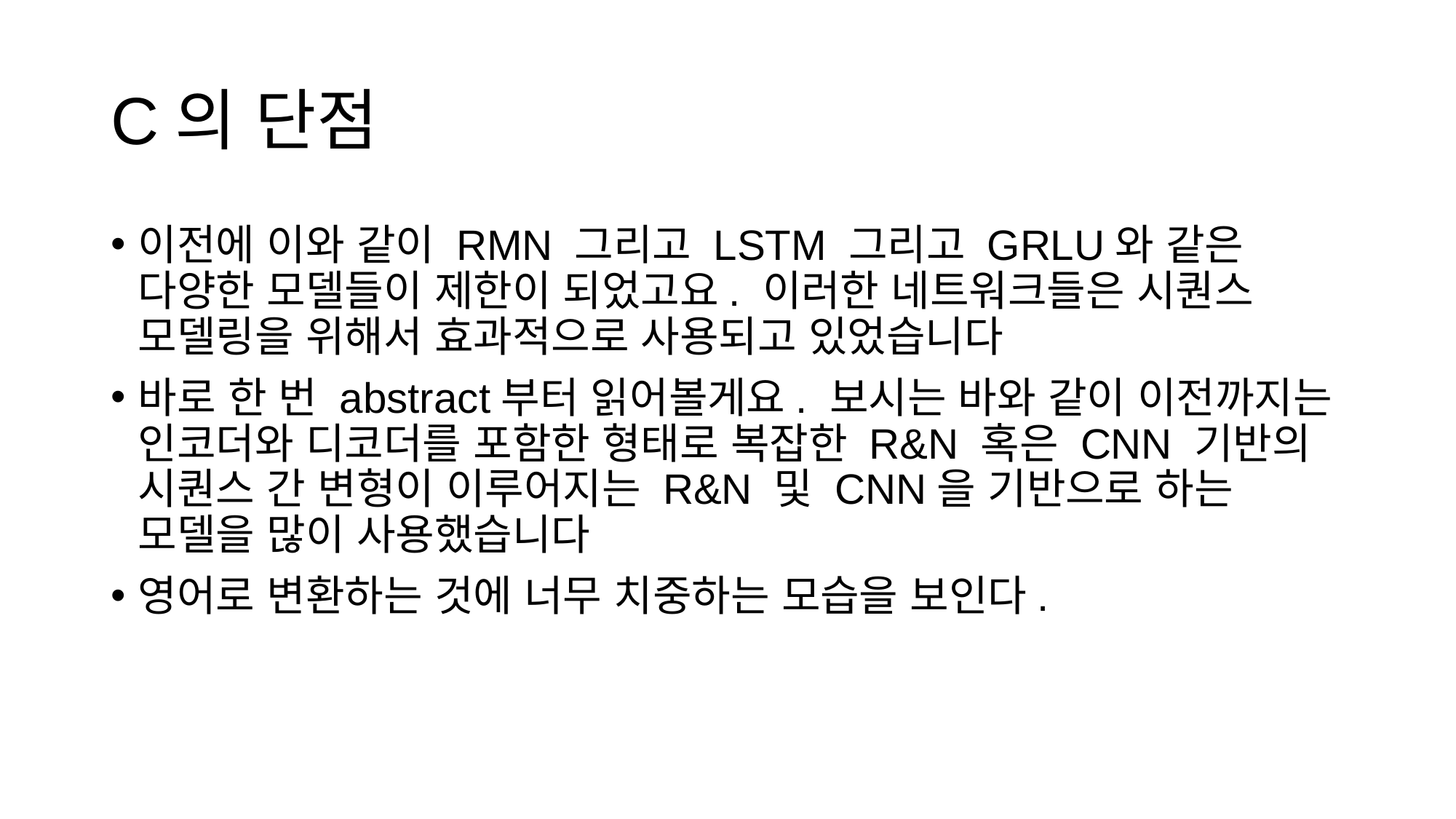

# C의 단점
이전에 이와 같이 RMN 그리고 LSTM 그리고 GRLU와 같은 다양한 모델들이 제한이 되었고요. 이러한 네트워크들은 시퀀스 모델링을 위해서 효과적으로 사용되고 있었습니다
바로 한 번 abstract부터 읽어볼게요. 보시는 바와 같이 이전까지는 인코더와 디코더를 포함한 형태로 복잡한 R&N 혹은 CNN 기반의 시퀀스 간 변형이 이루어지는 R&N 및 CNN을 기반으로 하는 모델을 많이 사용했습니다
영어로 변환하는 것에 너무 치중하는 모습을 보인다.